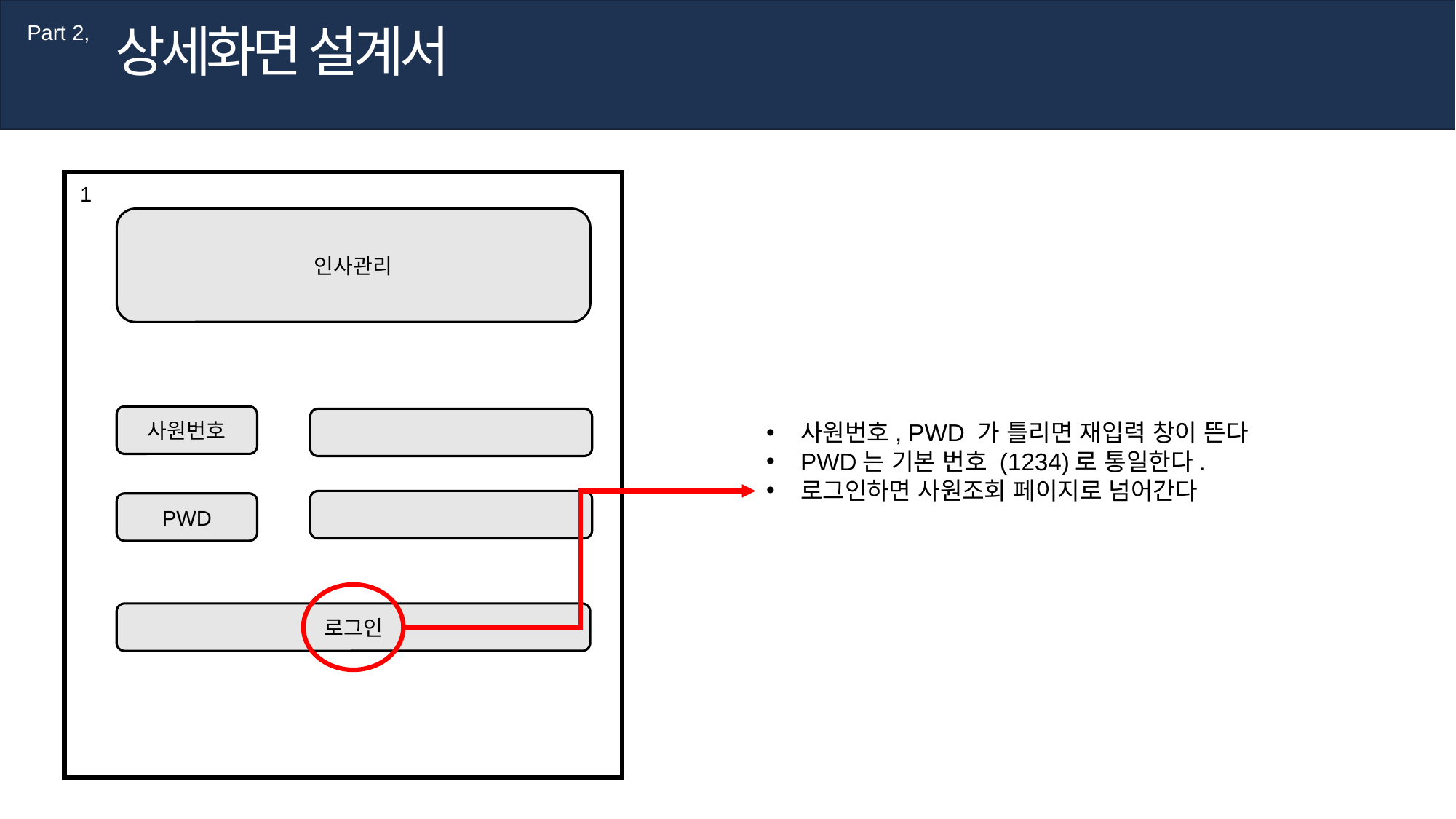

상세화면 설계서
Part 2,

1
인사관리
사원번호

사원번호, PWD 가 틀리면 재입력 창이 뜬다
PWD는 기본 번호 (1234)로 통일한다.
로그인하면 사원조회 페이지로 넘어간다

PWD

로그인